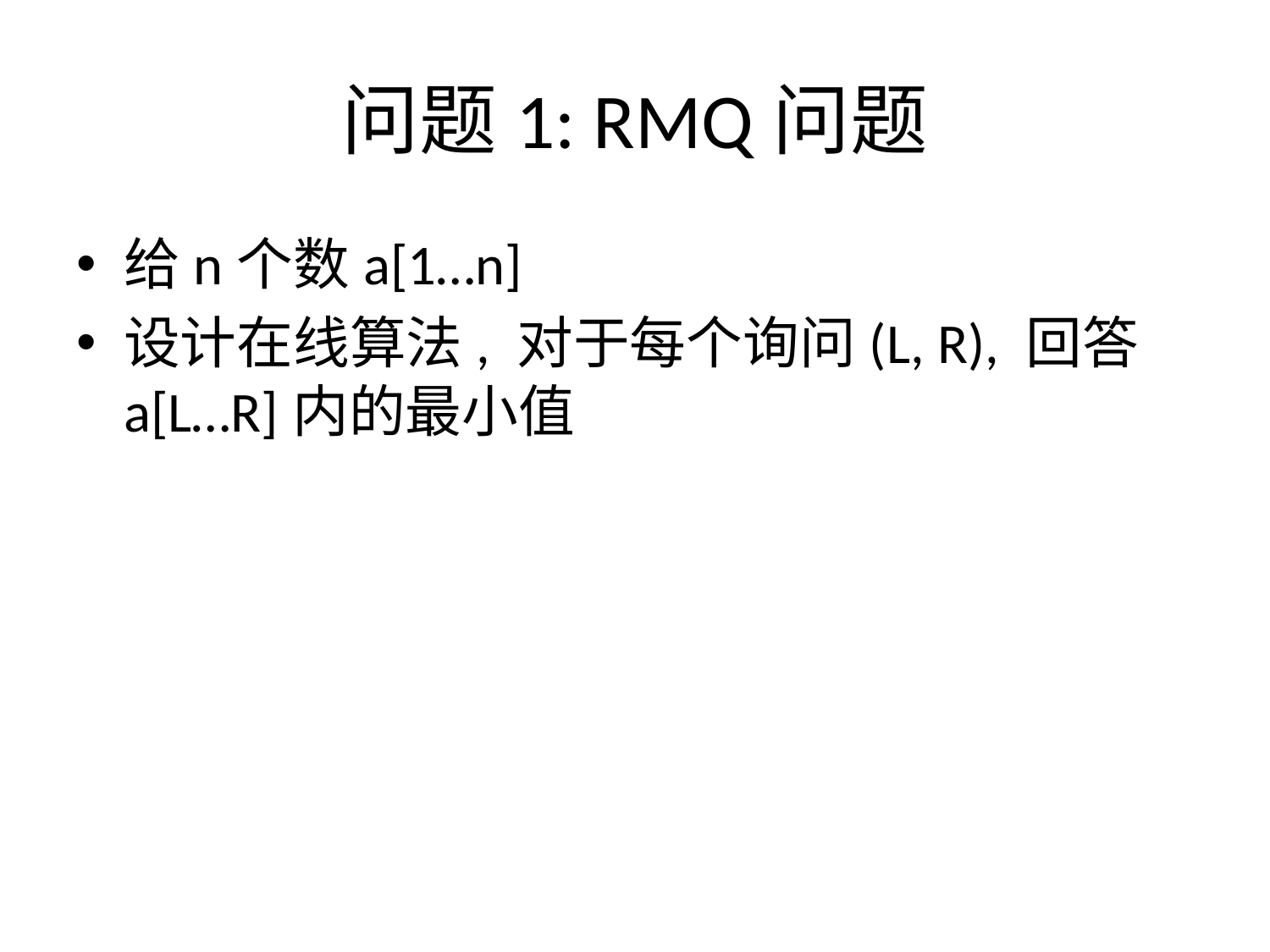

# 问题1: RMQ问题
给n个数a[1…n]
设计在线算法, 对于每个询问(L, R), 回答a[L…R]内的最小值